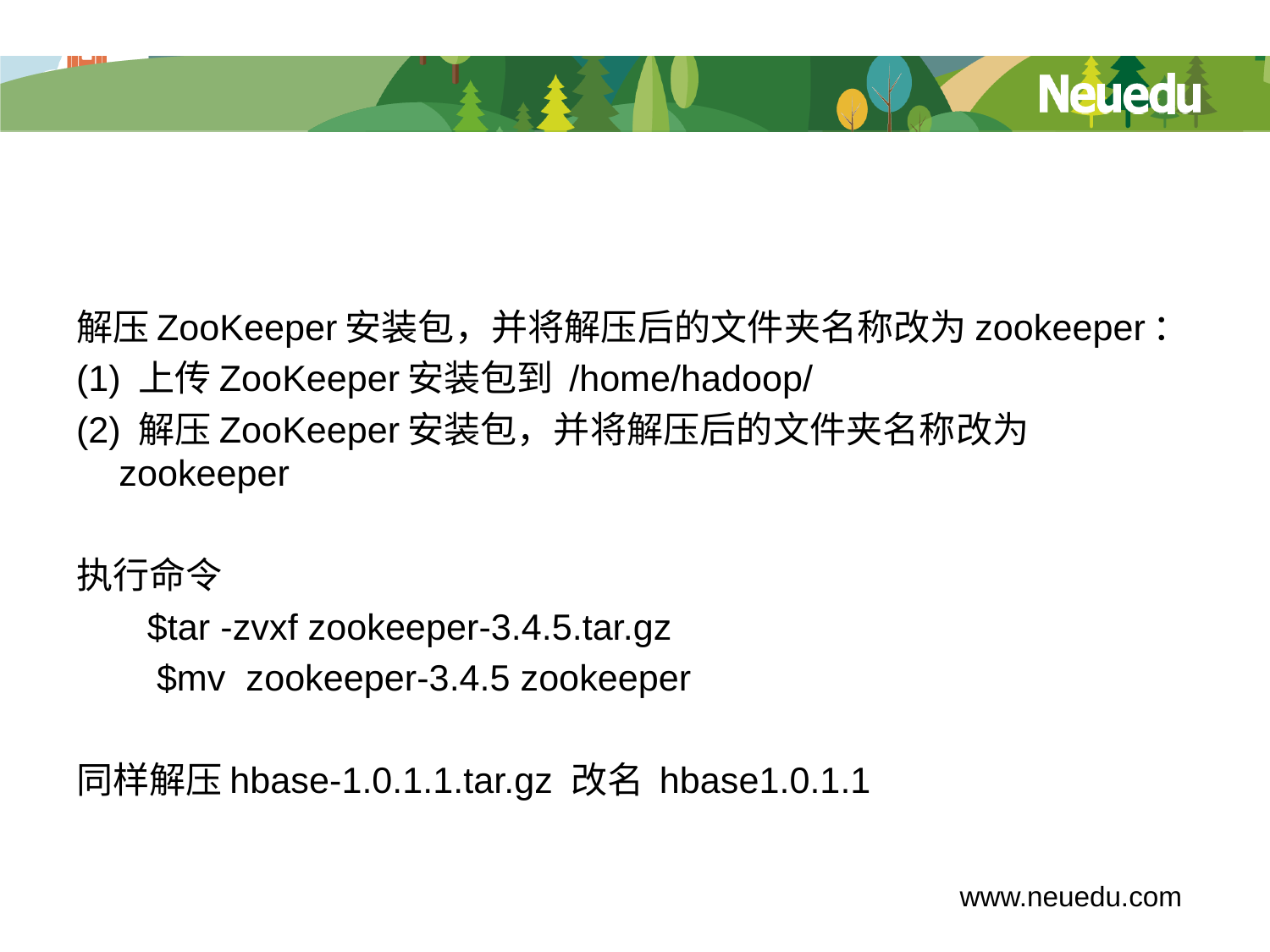

#
解压ZooKeeper安装包，并将解压后的文件夹名称改为zookeeper：
(1) 上传ZooKeeper安装包到 /home/hadoop/
(2) 解压ZooKeeper安装包，并将解压后的文件夹名称改为zookeeper

执行命令
       $tar -zvxf zookeeper-3.4.5.tar.gz
　　$mv  zookeeper-3.4.5 zookeeper

同样解压hbase-1.0.1.1.tar.gz 改名 hbase1.0.1.1